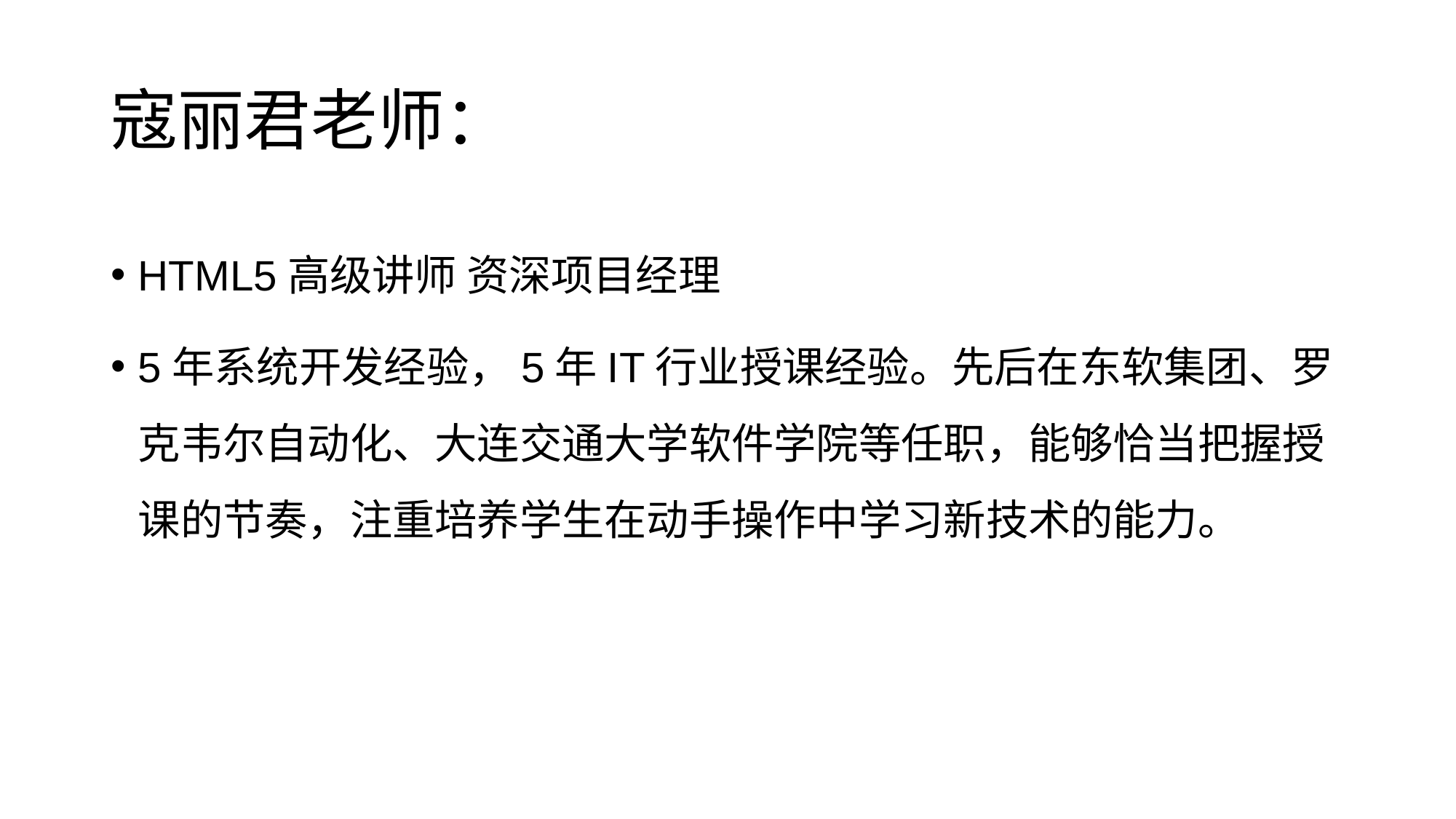

# 寇丽君老师：
HTML5高级讲师 资深项目经理
5年系统开发经验，5年IT行业授课经验。先后在东软集团、罗克韦尔自动化、大连交通大学软件学院等任职，能够恰当把握授课的节奏，注重培养学生在动手操作中学习新技术的能力。